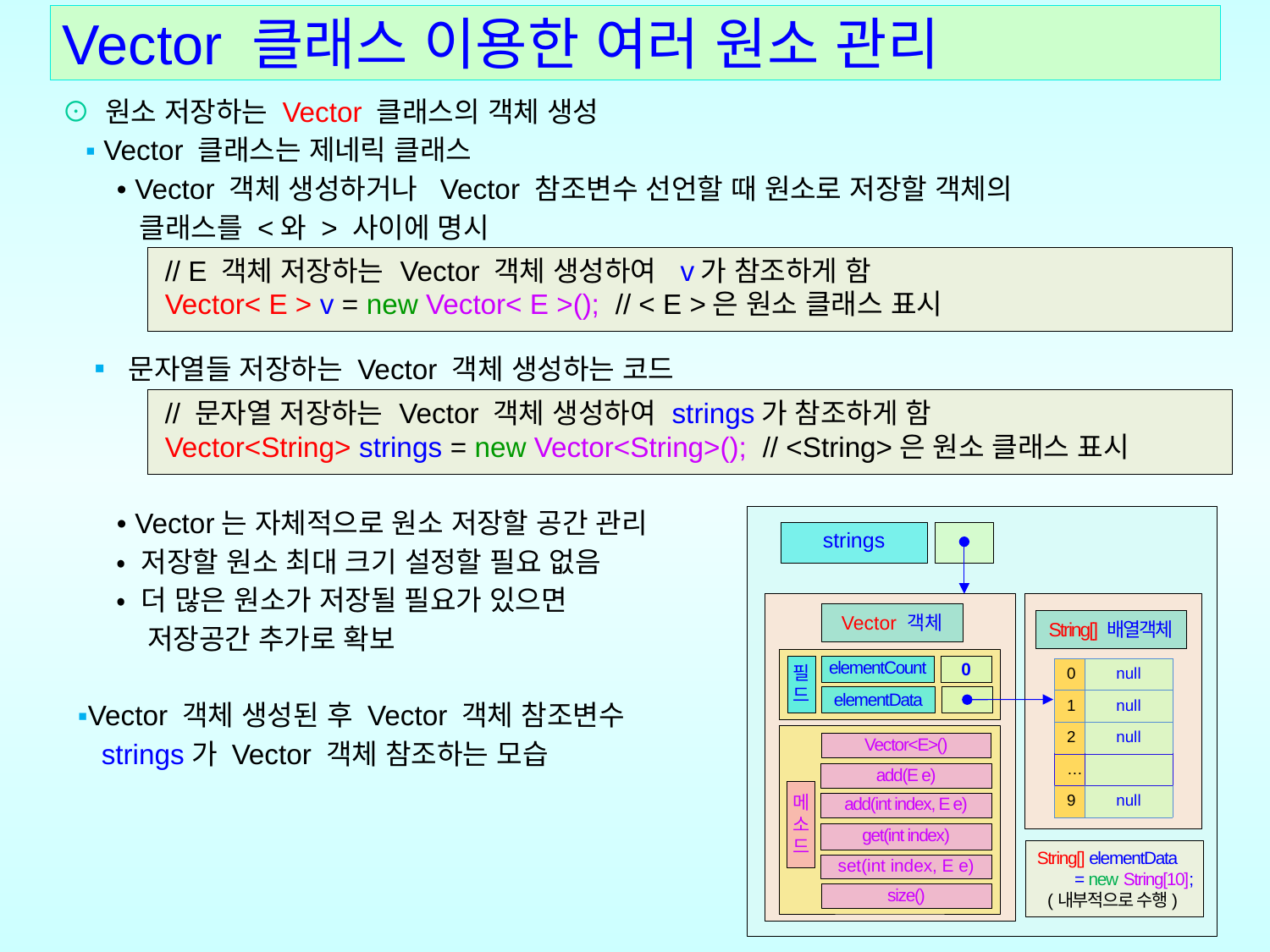

# Vector 클래스 이용한 여러 원소 관리
⊙ 원소 저장하는 Vector 클래스의 객체 생성
   ▪ Vector 클래스는 제네릭 클래스
       • Vector 객체 생성하거나  Vector 참조변수 선언할 때 원소로 저장할 객체의
         클래스를 <와 > 사이에 명시

   ▪ 문자열들 저장하는 Vector 객체 생성하는 코드

       • Vector는 자체적으로 원소 저장할 공간 관리
       • 저장할 원소 최대 크기 설정할 필요 없음
       • 더 많은 원소가 저장될 필요가 있으면
          저장공간 추가로 확보

  ▪Vector 객체 생성된 후 Vector 객체 참조변수
     strings가 Vector 객체 참조하는 모습
| // E 객체 저장하는 Vector 객체 생성하여 v가 참조하게 함 Vector< E > v = new Vector< E >(); // < E >은 원소 클래스 표시 |
| --- |
| // 문자열 저장하는 Vector 객체 생성하여 strings가 참조하게 함 Vector<String> strings = new Vector<String>(); // <String>은 원소 클래스 표시 |
| --- |

strings

Vector 객체
String[] 배열객체

elementCount
0
필
드
| 0 | null |
| --- | --- |
| 1 | null |
| 2 | null |
| … |  |
| 9 | null |
elementData

Vector<E>()
add(E e)
메
소
드
add(int index, E e)
get(int index)
   String[] elementData
          = new String[10];
(내부적으로 수행)
set(int index, E e)
size()